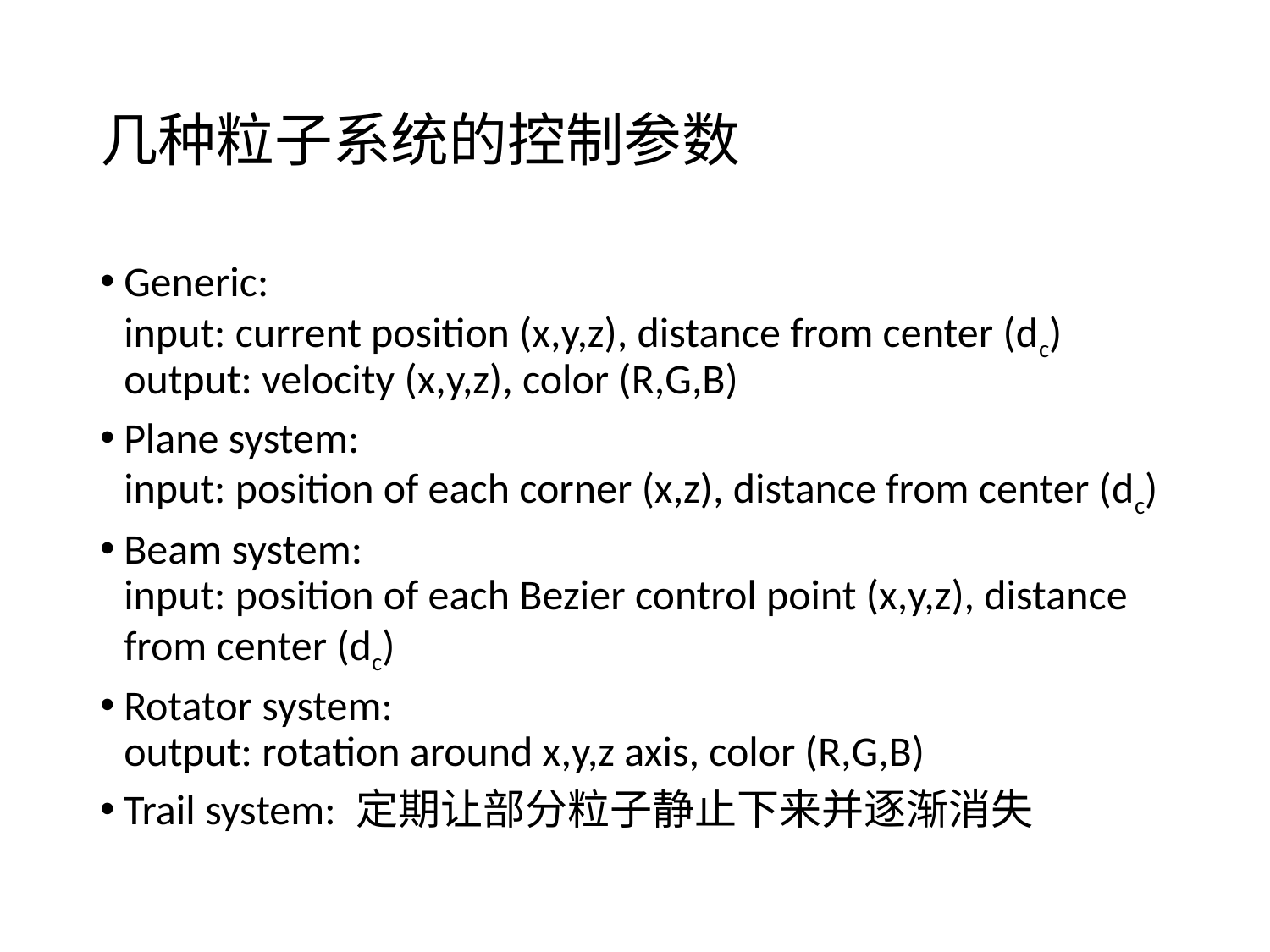

# 几种粒子系统的控制参数
Generic:
input: current position (x,y,z), distance from center (dc)
output: velocity (x,y,z), color (R,G,B)
Plane system:
input: position of each corner (x,z), distance from center (dc)
Beam system:
input: position of each Bezier control point (x,y,z), distance from center (dc)
Rotator system:
output: rotation around x,y,z axis, color (R,G,B)
Trail system: 定期让部分粒子静止下来并逐渐消失